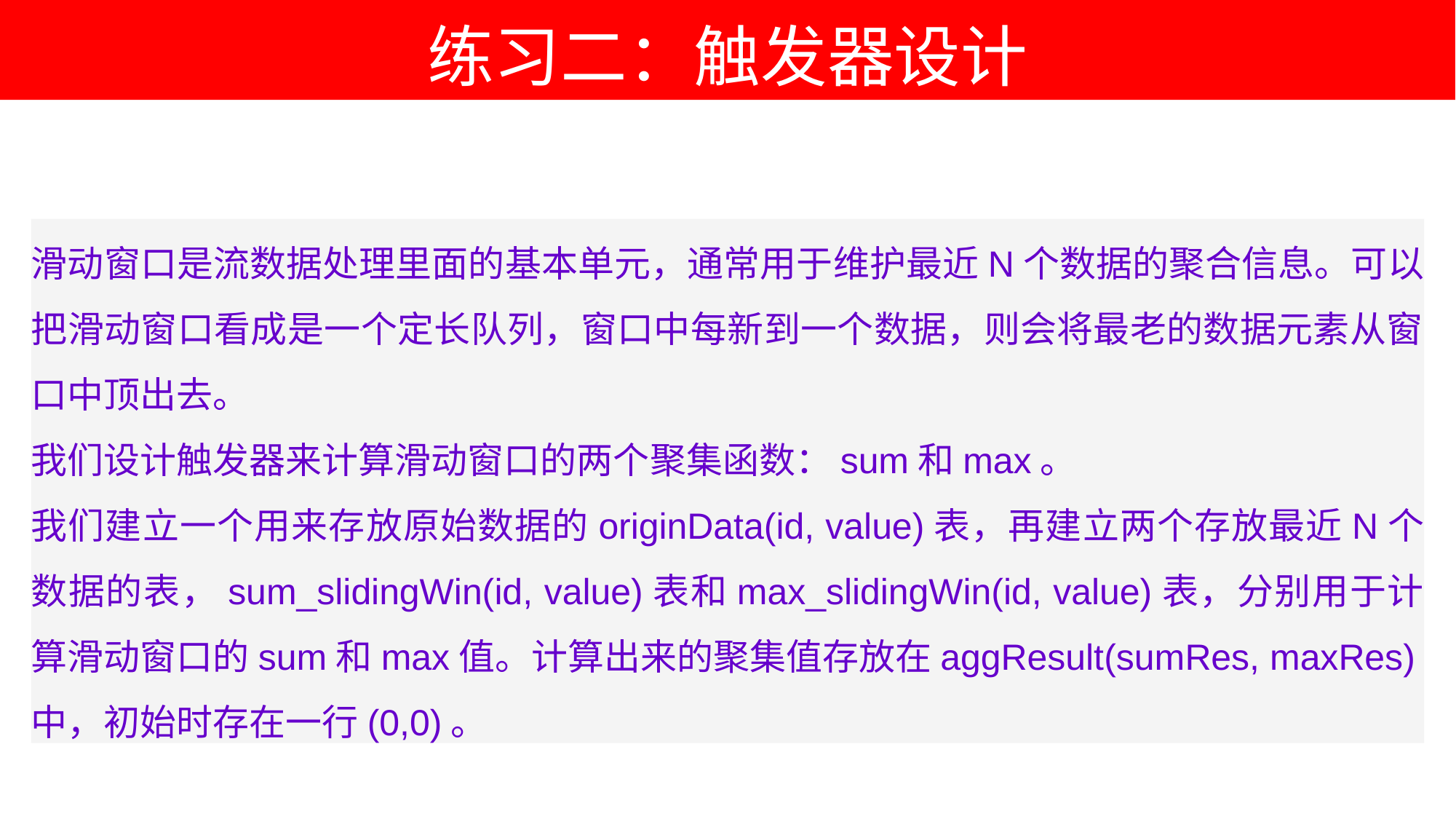

# 练习二：触发器设计
滑动窗口是流数据处理里面的基本单元，通常用于维护最近N个数据的聚合信息。可以把滑动窗口看成是一个定长队列，窗口中每新到一个数据，则会将最老的数据元素从窗口中顶出去。
我们设计触发器来计算滑动窗口的两个聚集函数：sum和max。
我们建立一个用来存放原始数据的originData(id, value)表，再建立两个存放最近N个数据的表，sum_slidingWin(id, value)表和max_slidingWin(id, value)表，分别用于计算滑动窗口的sum和max值。计算出来的聚集值存放在aggResult(sumRes, maxRes)中，初始时存在一行(0,0)。